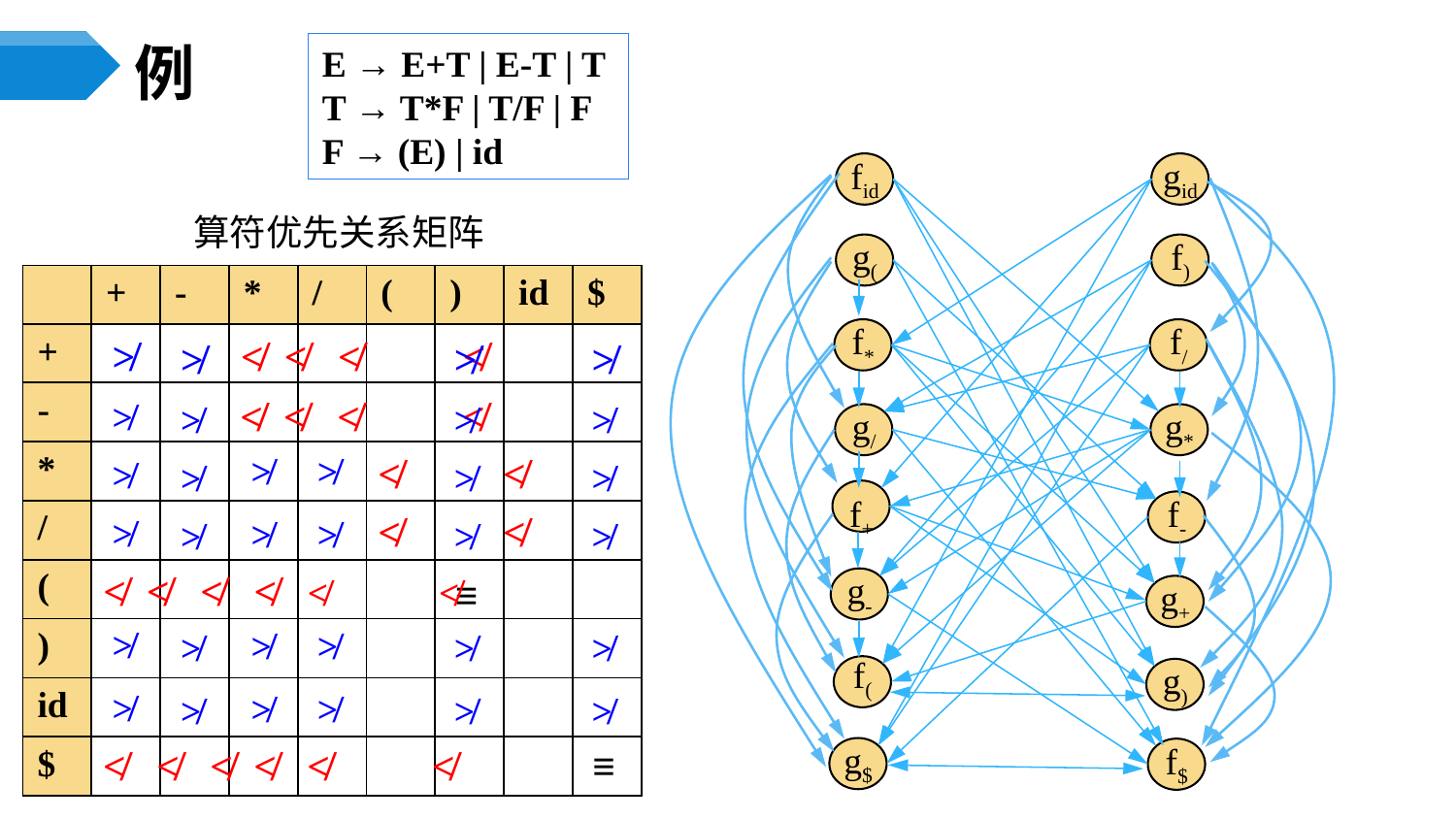

E → E+T | E-T | T
T → T*F | T/F | F
F → (E) | id
# 例
fid
gid

g(
f)

f*
f/

g/
g*

f+
f-

g-

g+

f(
g)

g$
f$

算符优先关系矩阵
|  | + | - | \* | / | ( | ) | id | $ |
| --- | --- | --- | --- | --- | --- | --- | --- | --- |
| + |  |  |  |  |  |  |  |  |
| - |  |  |  |  |  |  |  |  |
| \* |  |  |  |  |  |  |  |  |
| / |  |  |  |  |  |  |  |  |
| ( |  |  |  |  |  |  |  |  |
| ) |  |  |  |  |  |  |  |  |
| id |  |  |  |  |  |  |  |  |
| $ |  |  |  |  |  |  |  |  |
≯

≯

≯

≯

≯

≯
≮  ≮   ≮          ≮
≯

≯

≯

≯

≯

≯
≯

≯

≯

≯

≯

≯
≯

≯

≯

≯

≯

≯
≮  ≮   ≮          ≮
≯

≯

≯

≯
≯

≯

≯

≯
≮          ≮
≮          ≮
≮  ≮   ≮   ≮   ≮            ≮
≡
≮   ≮   ≮  ≮   ≮          ≮
≡